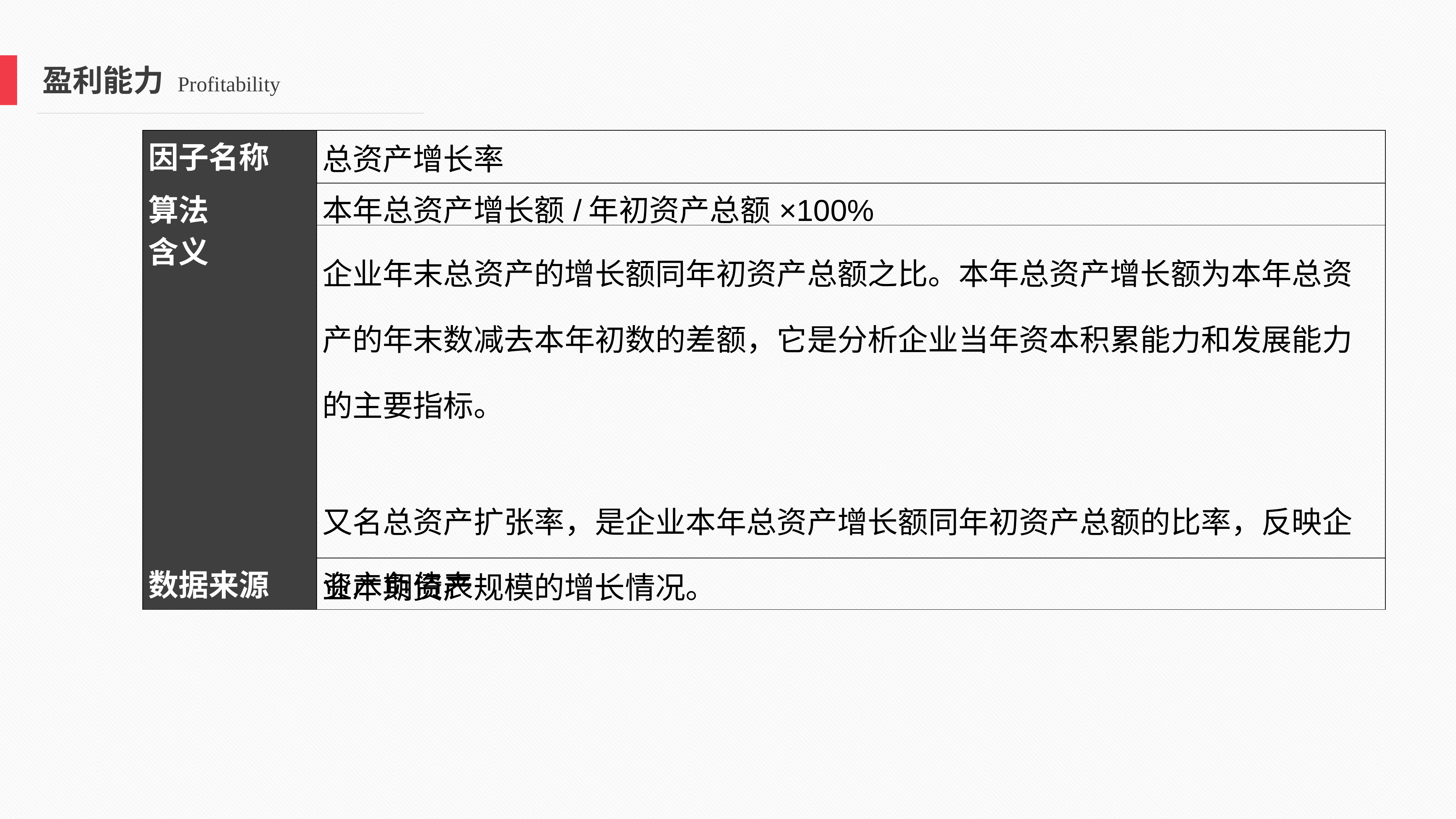

盈利能力 Profitability
| 因子名称 | 总资产增长率 |
| --- | --- |
| 算法 | 本年总资产增长额/年初资产总额×100% |
| 含义 | 企业年末总资产的增长额同年初资产总额之比。本年总资产增长额为本年总资产的年末数减去本年初数的差额，它是分析企业当年资本积累能力和发展能力的主要指标。 又名总资产扩张率，是企业本年总资产增长额同年初资产总额的比率，反映企业本期资产规模的增长情况。 |
| 数据来源 | 资产负债表 |